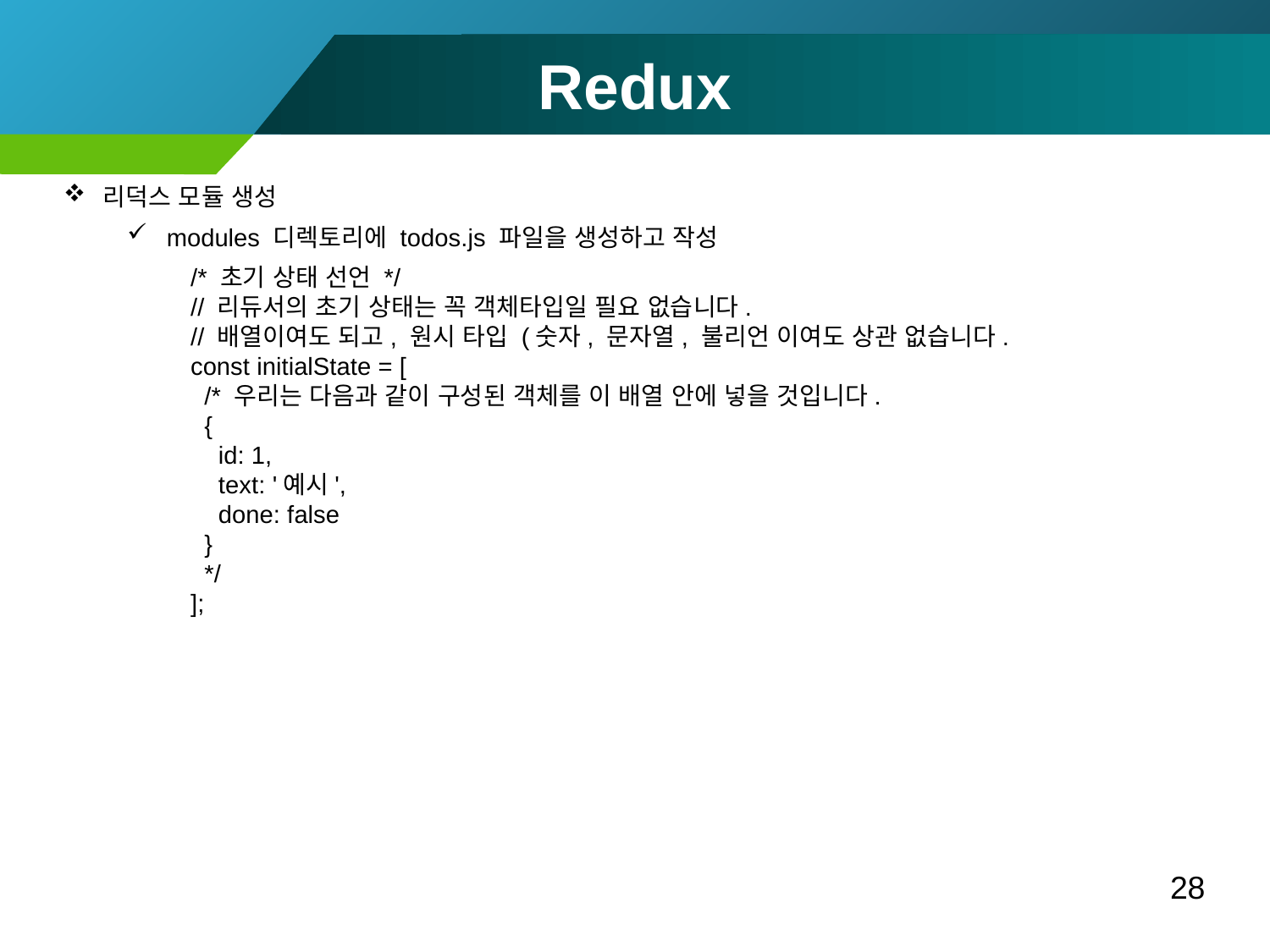

Redux
리덕스 모듈 생성
modules 디렉토리에 todos.js 파일을 생성하고 작성
/* 초기 상태 선언 */
// 리듀서의 초기 상태는 꼭 객체타입일 필요 없습니다.
// 배열이여도 되고, 원시 타입 (숫자, 문자열, 불리언 이여도 상관 없습니다.
const initialState = [
  /* 우리는 다음과 같이 구성된 객체를 이 배열 안에 넣을 것입니다.
  {
    id: 1,
    text: '예시',
    done: false
  }
  */
];
28